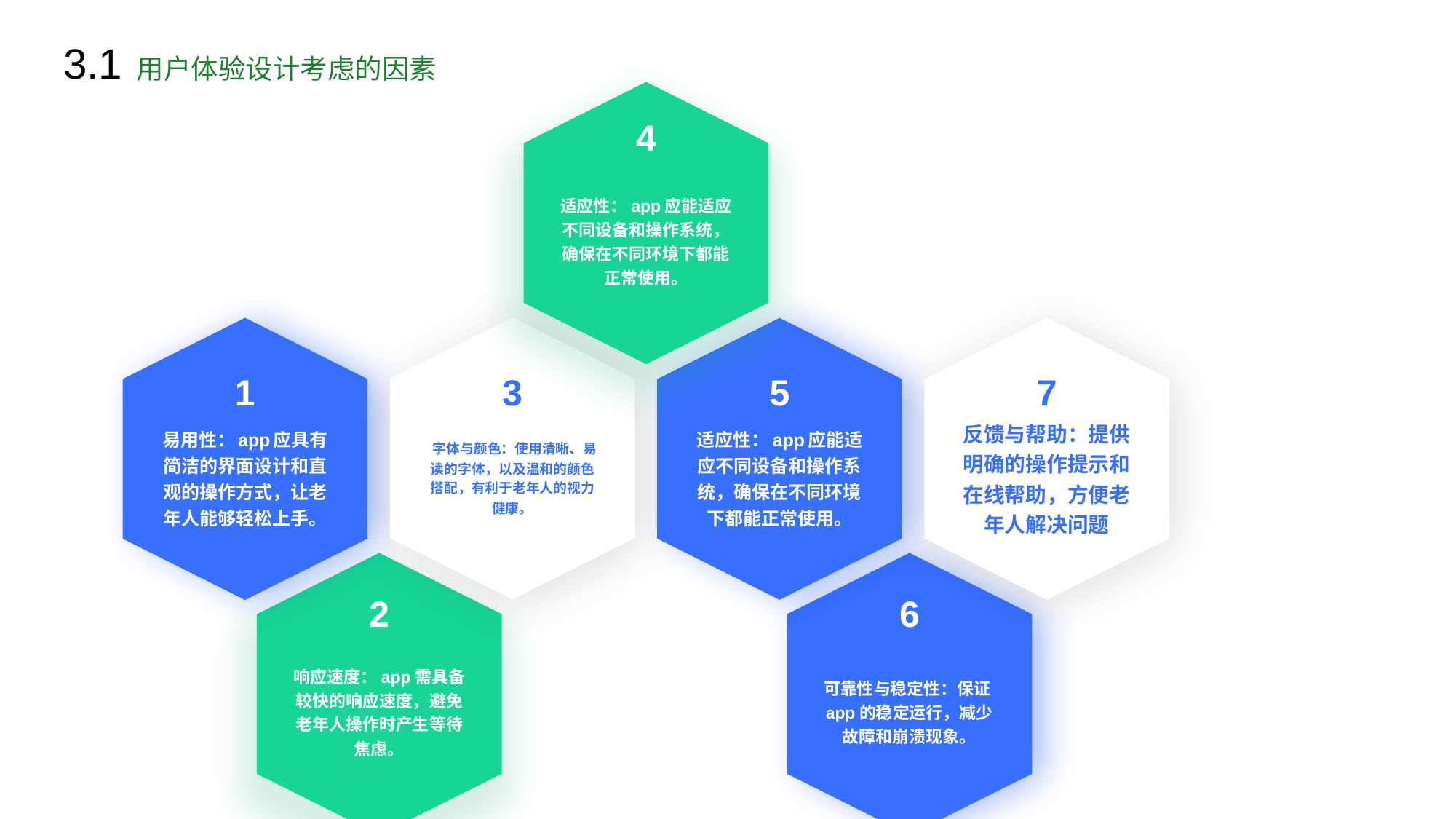

3.1 用户体验设计考虑的因素
4

适应性：app应能适应不同设备和操作系统，确保在不同环境下都能正常使用。

1
3
5
7
易用性：app应具有简洁的界面设计和直观的操作方式，让老年人能够轻松上手。
 字体与颜色：使用清晰、易读的字体，以及温和的颜色搭配，有利于老年人的视力健康。
适应性：app应能适应不同设备和操作系统，确保在不同环境下都能正常使用。
反馈与帮助：提供明确的操作提示和在线帮助，方便老年人解决问题
2
6

响应速度：app需具备较快的响应速度，避免老年人操作时产生等待焦虑。
可靠性与稳定性：保证app的稳定运行，减少故障和崩溃现象。